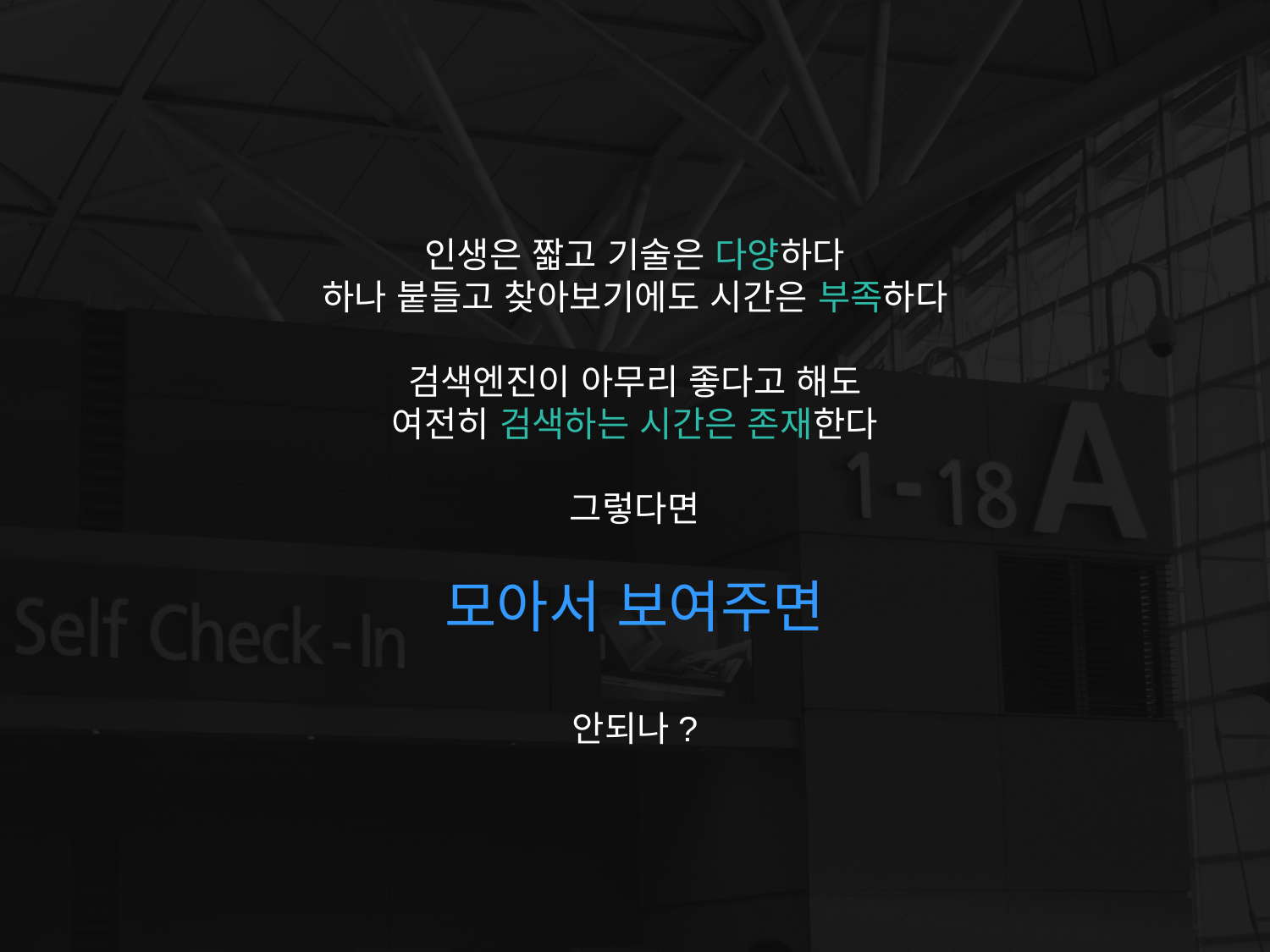

인생은 짧고 기술은 다양하다
하나 붙들고 찾아보기에도 시간은 부족하다

검색엔진이 아무리 좋다고 해도
여전히 검색하는 시간은 존재한다

그렇다면

모아서 보여주면

안되나?